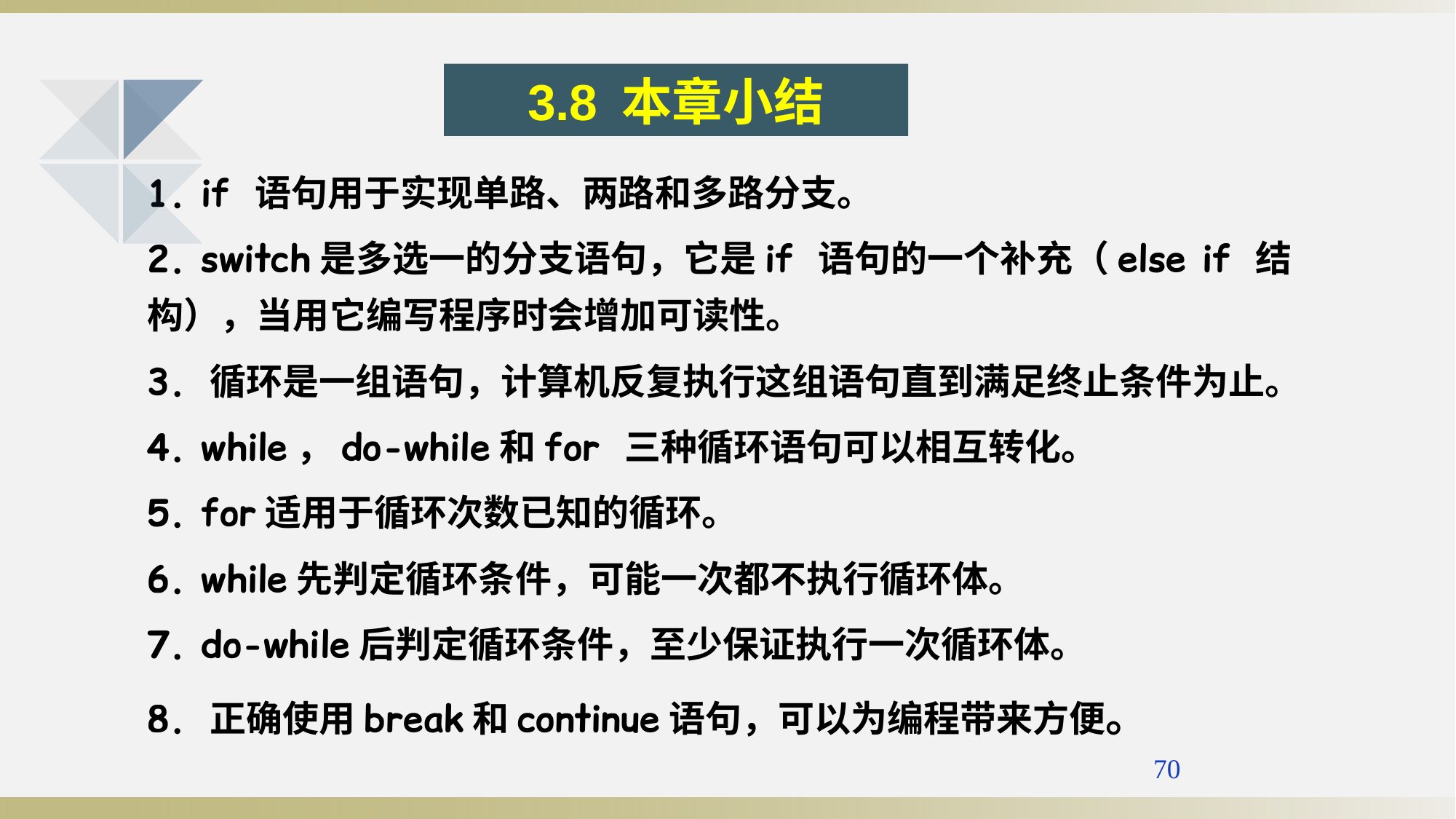

3.8 本章小结

1. if 语句用于实现单路、两路和多路分支。
2. switch是多选一的分支语句，它是if 语句的一个补充（else if 结构），当用它编写程序时会增加可读性。
3. 循环是一组语句，计算机反复执行这组语句直到满足终止条件为止。
4. while，do-while和for 三种循环语句可以相互转化。
5. for适用于循环次数已知的循环。
6. while先判定循环条件，可能一次都不执行循环体。
7. do-while后判定循环条件，至少保证执行一次循环体。
8. 正确使用break和continue语句，可以为编程带来方便。
70